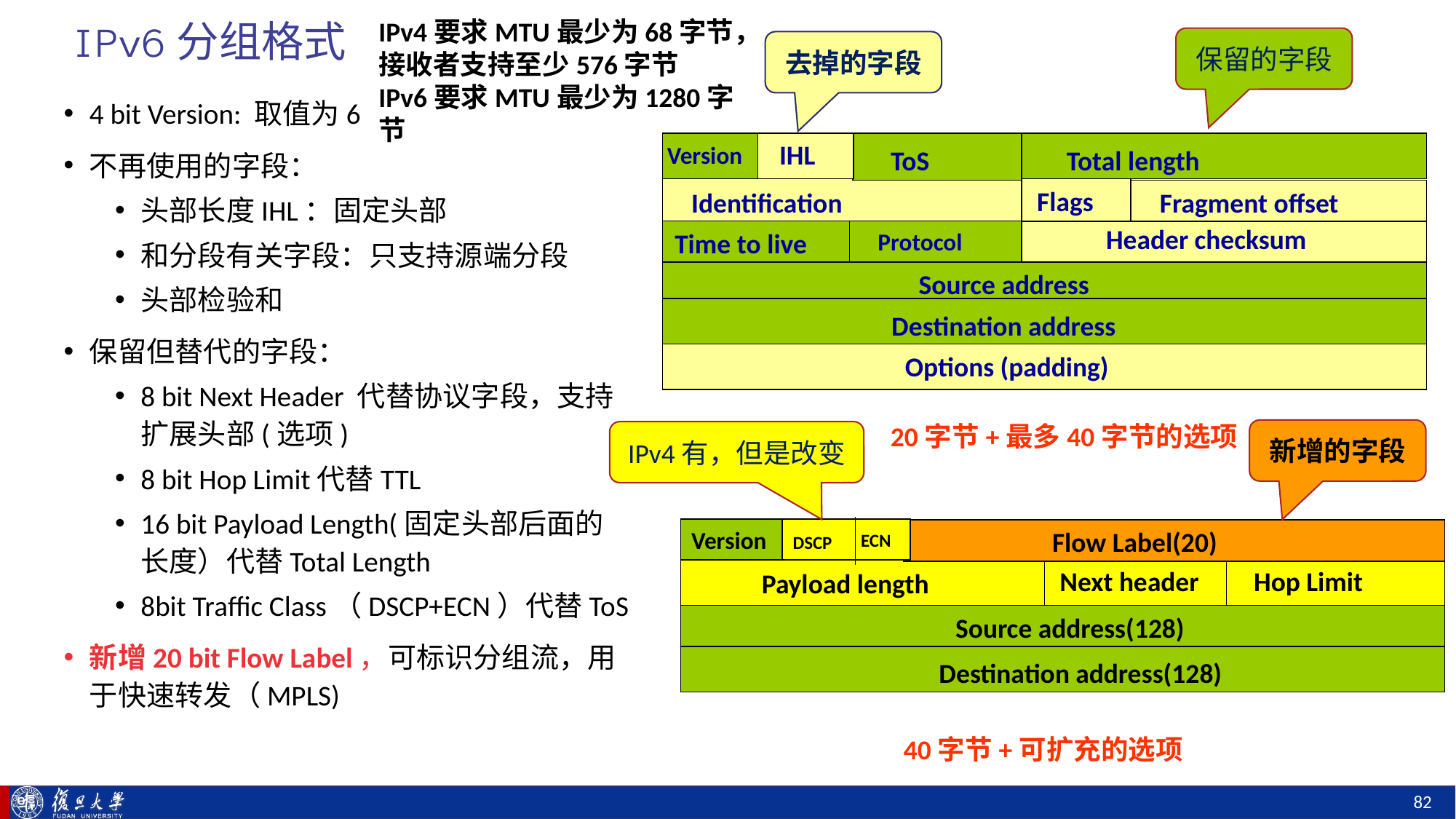

# IPv6分组格式
IPv4要求MTU最少为68字节，接收者支持至少576字节
IPv6要求MTU最少为1280字节
保留的字段
去掉的字段
4 bit Version: 取值为6
不再使用的字段：
头部长度IHL：固定头部
和分段有关字段：只支持源端分段
头部检验和
保留但替代的字段：
8 bit Next Header 代替协议字段，支持扩展头部(选项)
8 bit Hop Limit代替TTL
16 bit Payload Length(固定头部后面的长度）代替Total Length
8bit Traffic Class（DSCP+ECN）代替ToS
新增20 bit Flow Label，可标识分组流，用于快速转发（MPLS)

IHL

Version
ToS
Total length

Flags
Identification

Fragment offset

Header checksum

Time to live
Protocol

Source address

Destination address

Options (padding)
20字节+最多40字节的选项
新增的字段
IPv4有，但是改变

Version
Flow Label(20)

ECN
DSCP
Next header

Payload length

   Source address(128)

    Destination address(128)
Hop Limit
40字节+可扩充的选项